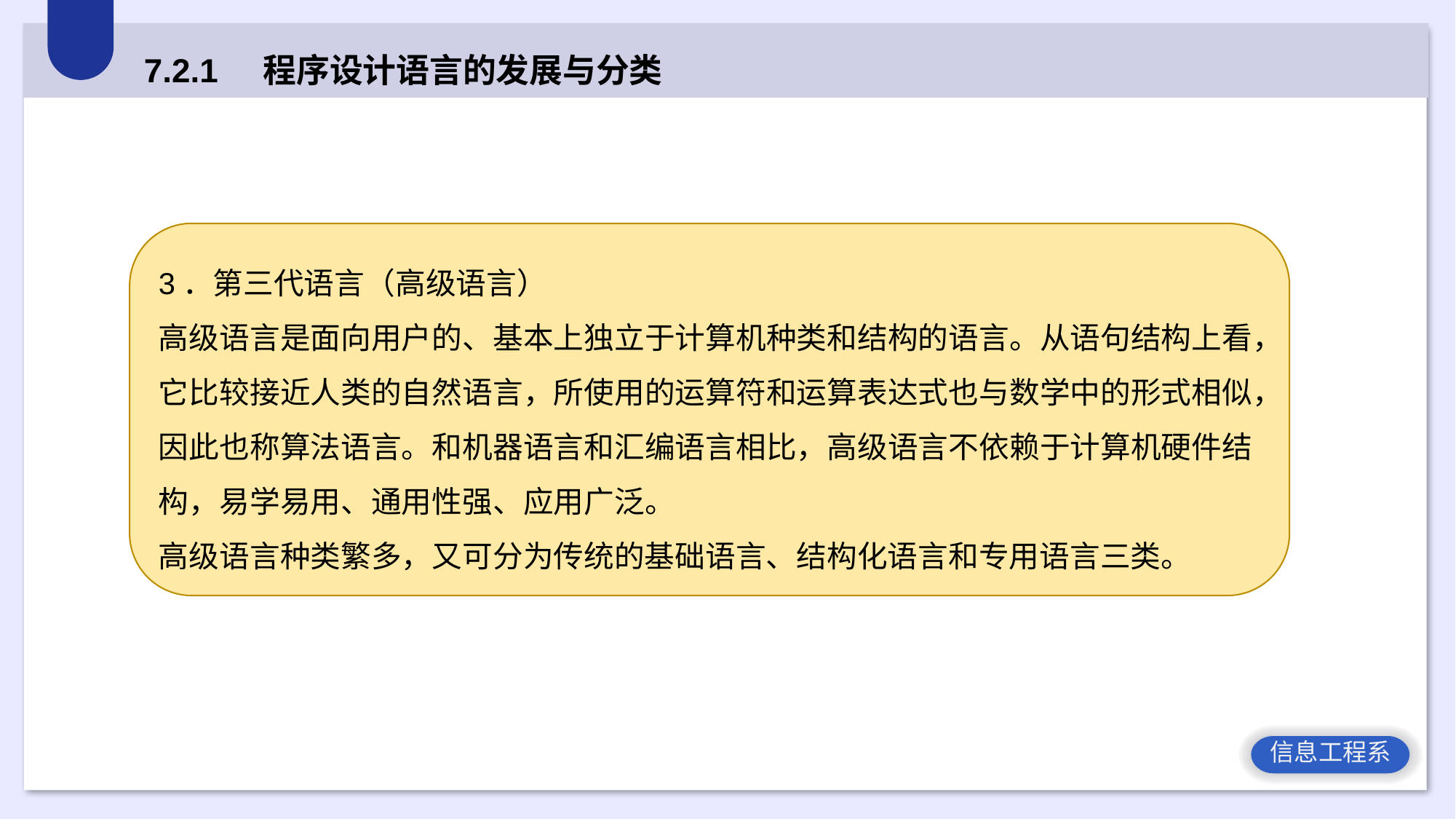

7.2.1    程序设计语言的发展与分类
3．第三代语言（高级语言）
高级语言是面向用户的、基本上独立于计算机种类和结构的语言。从语句结构上看，它比较接近人类的自然语言，所使用的运算符和运算表达式也与数学中的形式相似，因此也称算法语言。和机器语言和汇编语言相比，高级语言不依赖于计算机硬件结构，易学易用、通用性强、应用广泛。
高级语言种类繁多，又可分为传统的基础语言、结构化语言和专用语言三类。